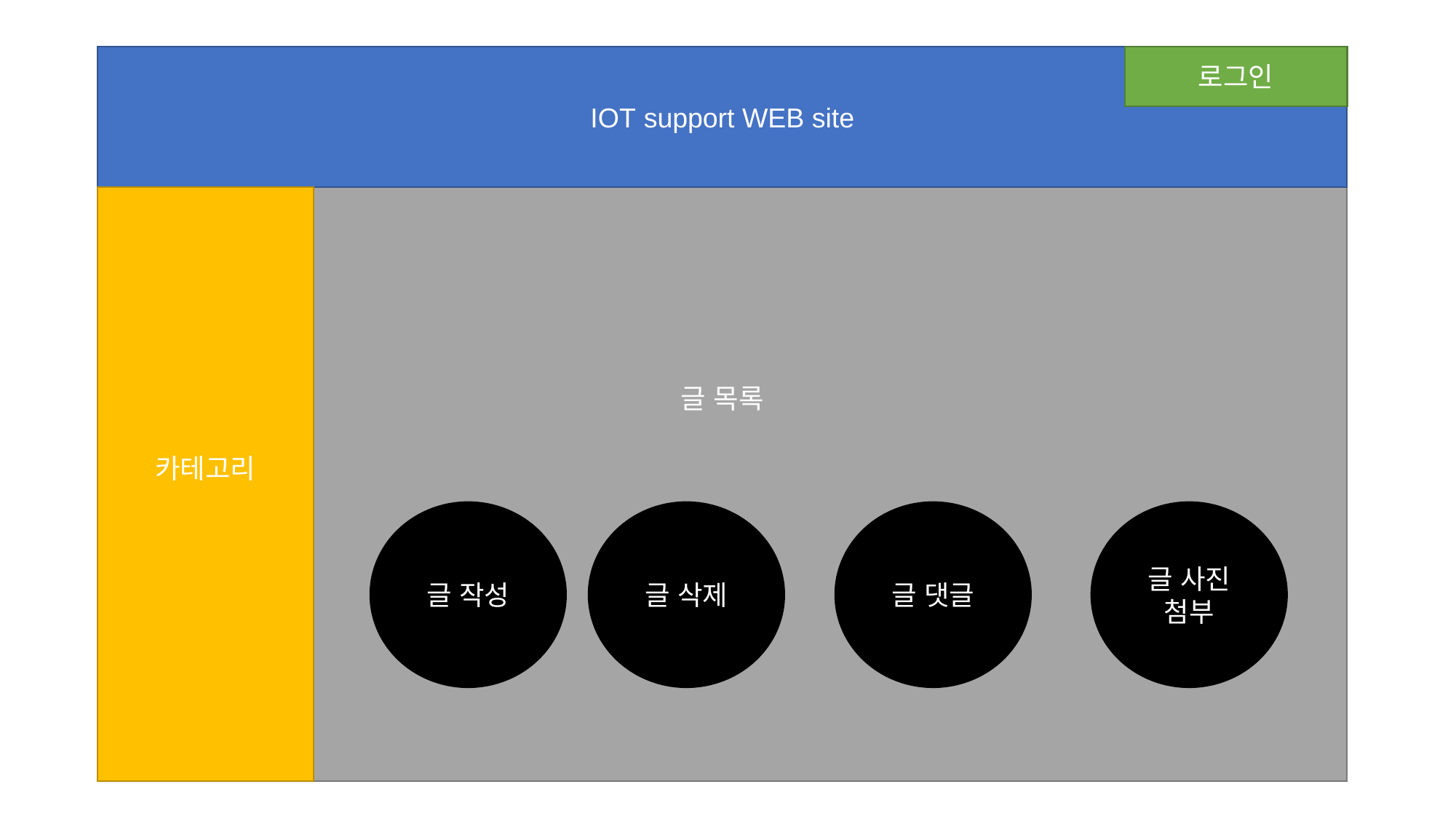

글 목록

IOT support WEB site
로그인
카테고리

글 댓글
글 사진 첨부
글 삭제
글 작성